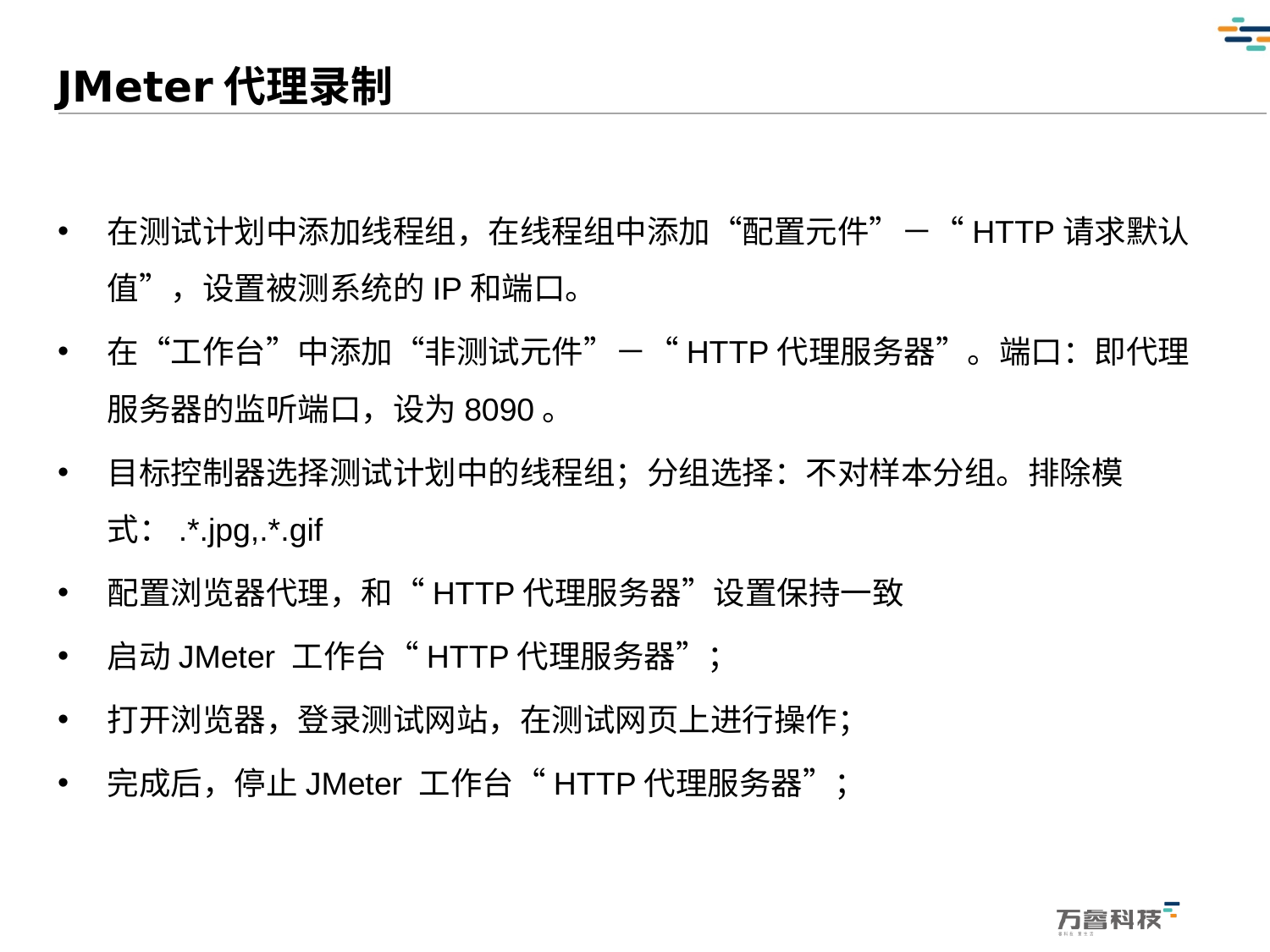

# JMeter代理录制
在测试计划中添加线程组，在线程组中添加“配置元件”－“HTTP请求默认值”，设置被测系统的IP和端口。
在“工作台”中添加“非测试元件”－“HTTP代理服务器”。端口：即代理服务器的监听端口，设为8090。
目标控制器选择测试计划中的线程组；分组选择：不对样本分组。排除模式：.*.jpg,.*.gif
配置浏览器代理，和“HTTP代理服务器”设置保持一致
启动JMeter 工作台“HTTP代理服务器”；
打开浏览器，登录测试网站，在测试网页上进行操作；
完成后，停止JMeter 工作台“HTTP代理服务器”；